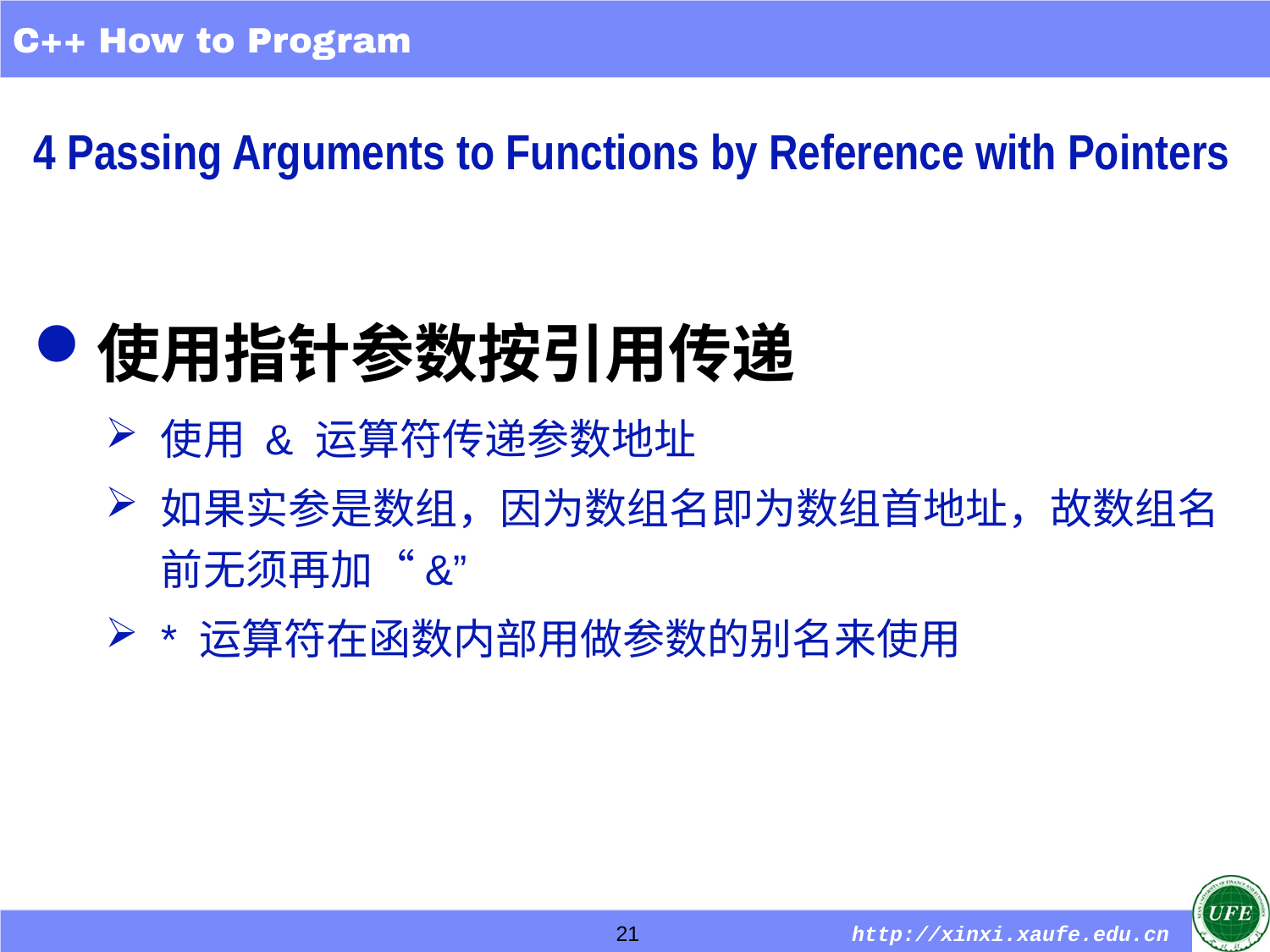

4 Passing Arguments to Functions by Reference with Pointers
使用指针参数按引用传递
使用 & 运算符传递参数地址
如果实参是数组，因为数组名即为数组首地址，故数组名前无须再加“&”
* 运算符在函数内部用做参数的别名来使用
21